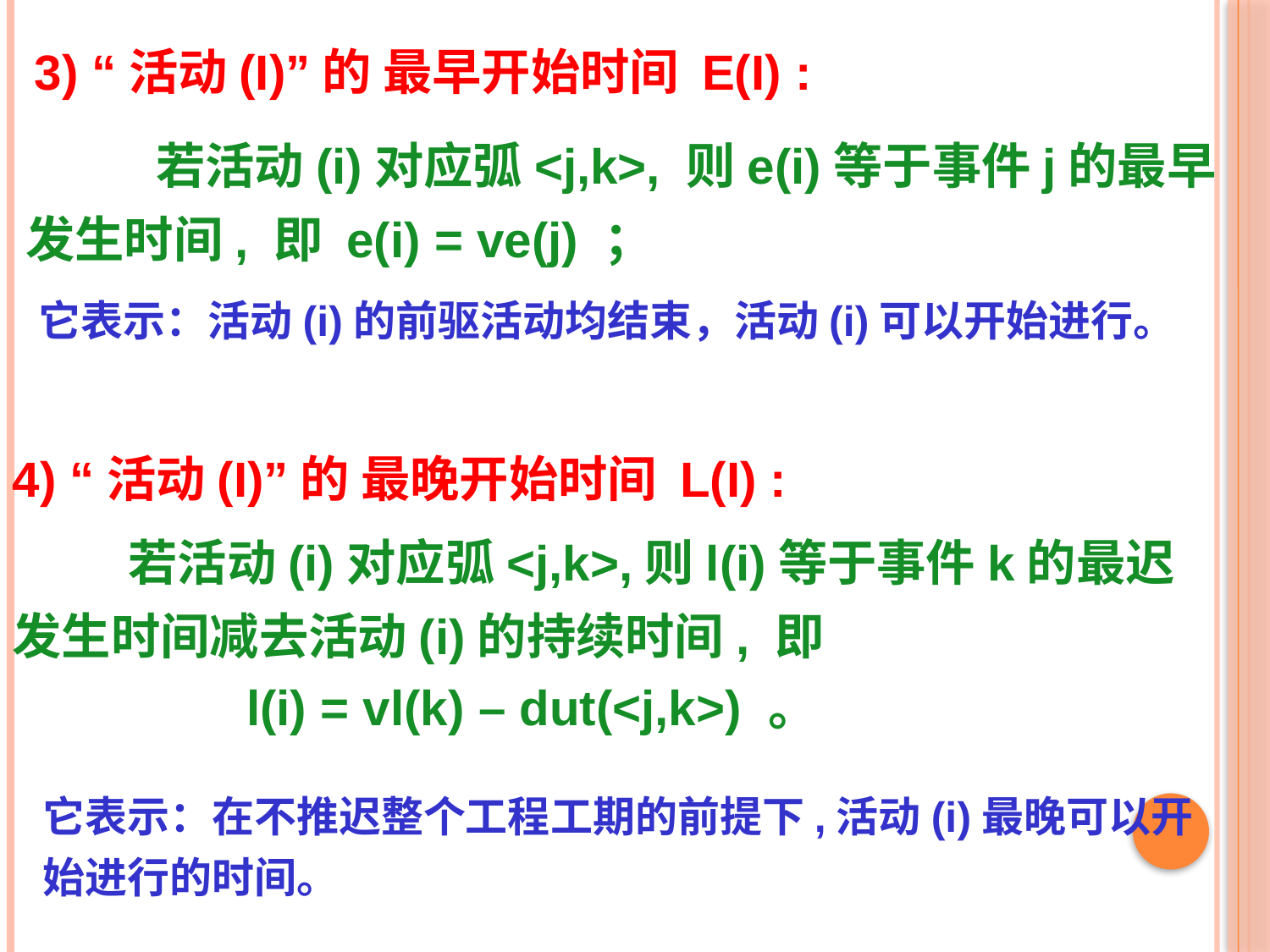

# 3) “活动(i)”的 最早开始时间 e(i) :
        若活动(i)对应弧<j,k>, 则e(i)等于事件j的最早发生时间, 即 e(i) = ve(j) ；
它表示：活动(i)的前驱活动均结束，活动(i)可以开始进行。
4) “活动(i)”的 最晚开始时间 l(i) :
       若活动(i)对应弧<j,k>,则l(i)等于事件k的最迟发生时间减去活动(i)的持续时间, 即
                 l(i) = vl(k) – dut(<j,k>) 。
它表示：在不推迟整个工程工期的前提下,活动(i)最晚可以开始进行的时间。